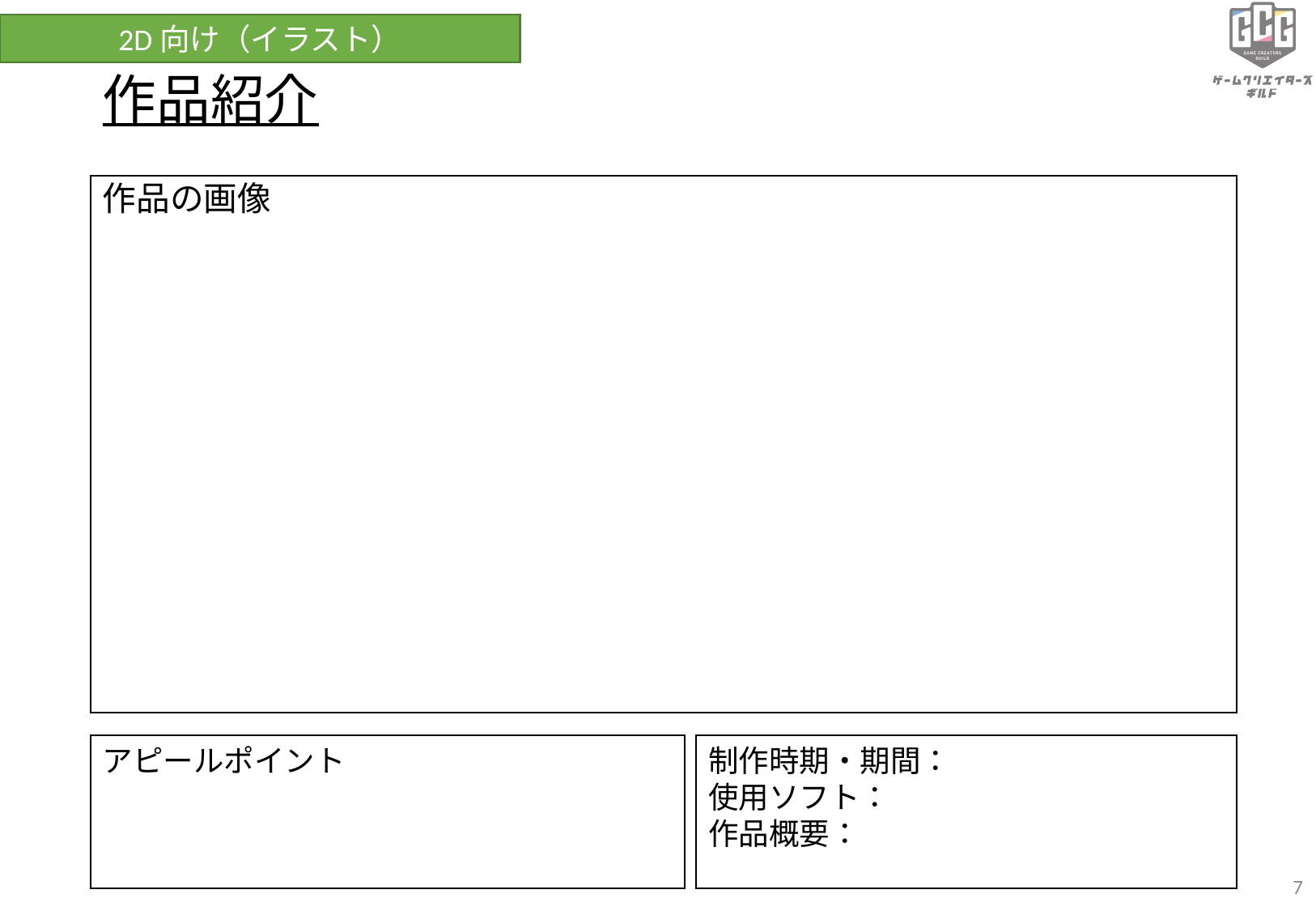

2D向け（イラスト）
# 作品紹介
作品の画像
アピールポイント
制作時期・期間：
使用ソフト：
作品概要：
7